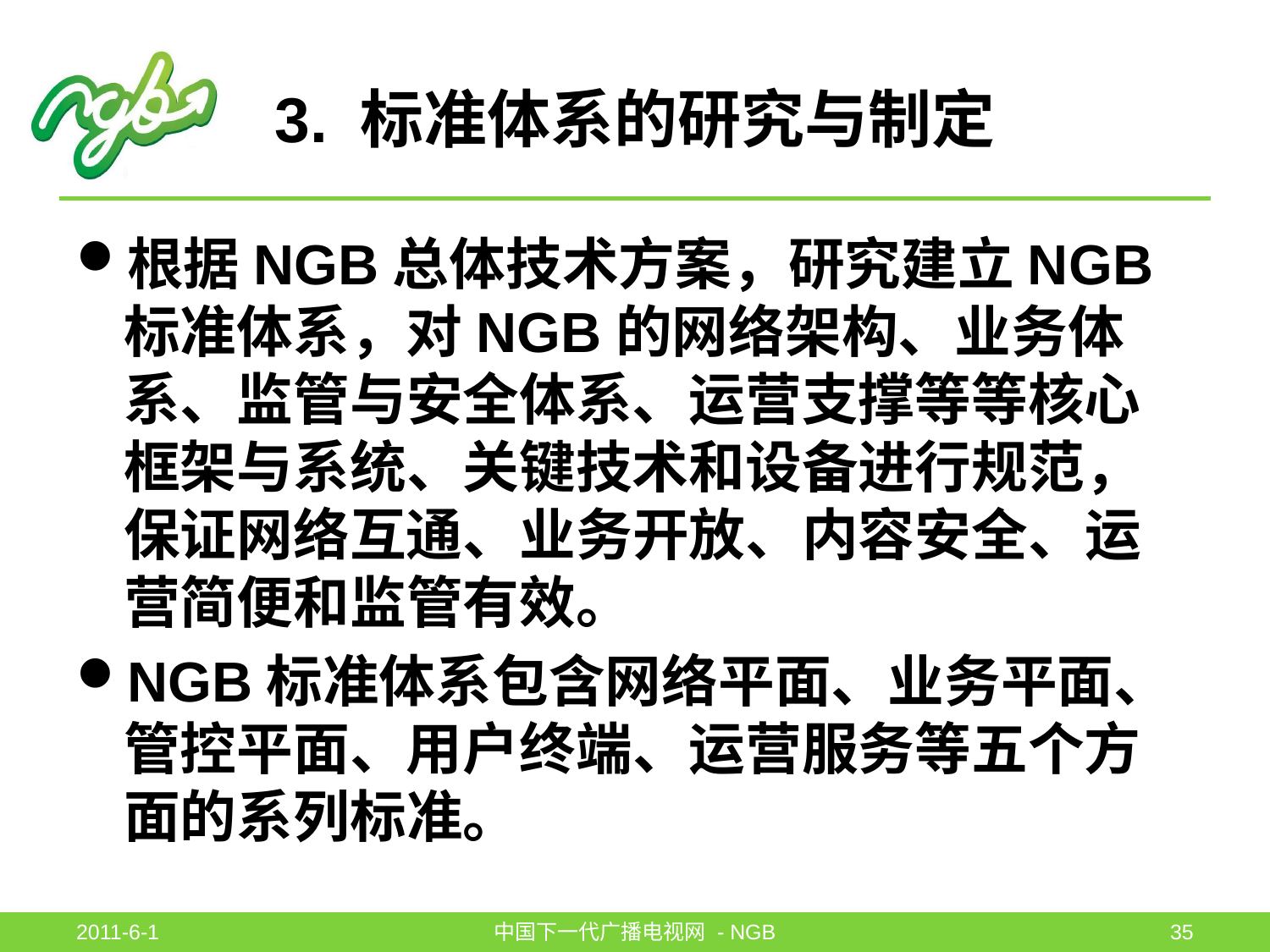

# 3. 标准体系的研究与制定
根据NGB总体技术方案，研究建立NGB标准体系，对NGB的网络架构、业务体系、监管与安全体系、运营支撑等等核心框架与系统、关键技术和设备进行规范，保证网络互通、业务开放、内容安全、运营简便和监管有效。
NGB标准体系包含网络平面、业务平面、管控平面、用户终端、运营服务等五个方面的系列标准。
2011-6-1
中国下一代广播电视网 - NGB
35